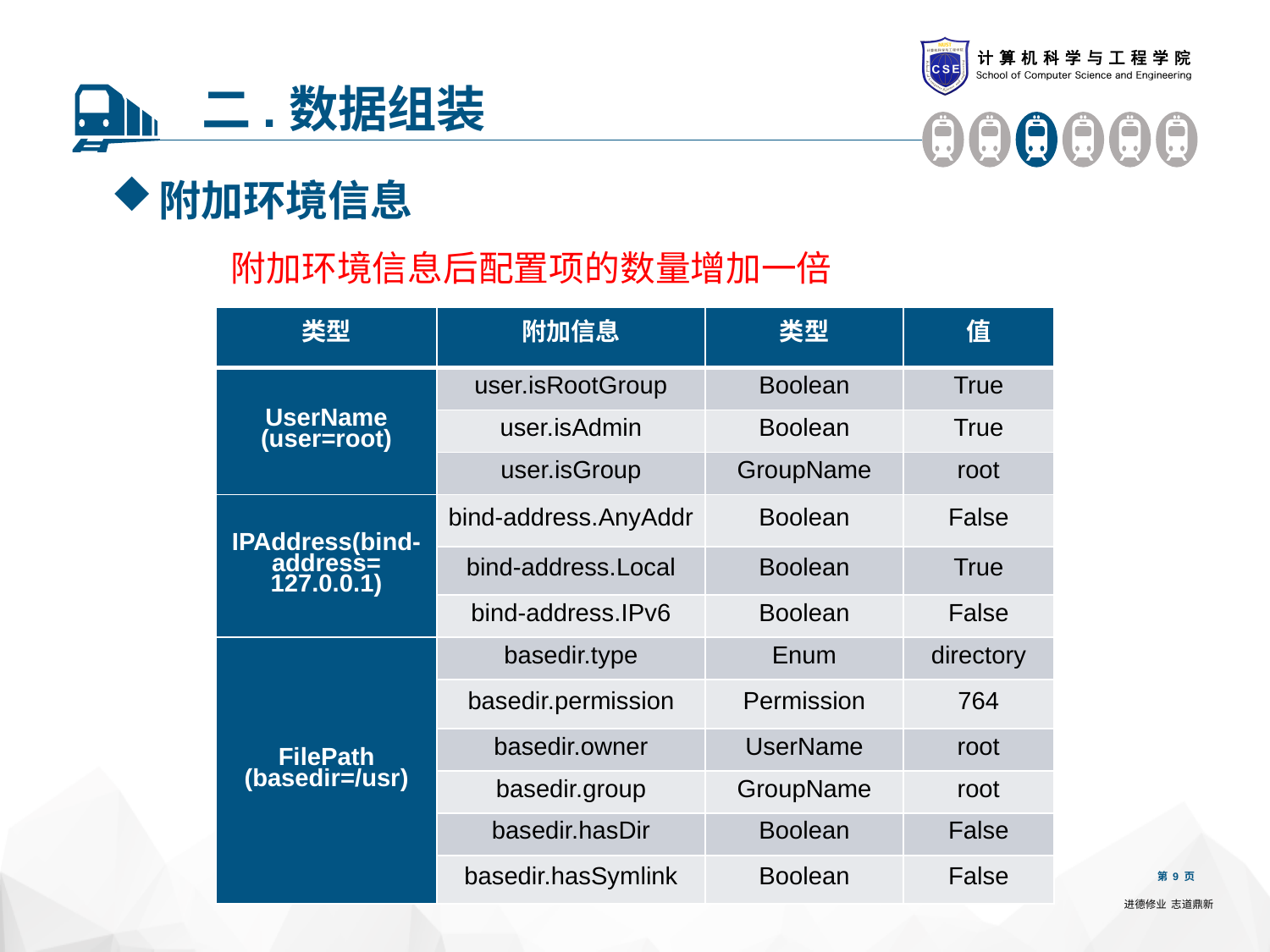

二.数据组装
附加环境信息
附加环境信息后配置项的数量增加一倍
| 类型 | 附加信息 | 类型 | 值 |
| --- | --- | --- | --- |
| UserName (user=root) | user.isRootGroup | Boolean | True |
|  | user.isAdmin | Boolean | True |
|  | user.isGroup | GroupName | root |
| IPAddress(bind-address= 127.0.0.1) | bind-address.AnyAddr | Boolean | False |
|  | bind-address.Local | Boolean | True |
|  | bind-address.IPv6 | Boolean | False |
| FilePath (basedir=/usr) | basedir.type | Enum | directory |
|  | basedir.permission | Permission | 764 |
|  | basedir.owner | UserName | root |
|  | basedir.group | GroupName | root |
|  | basedir.hasDir | Boolean | False |
|  | basedir.hasSymlink | Boolean | False |
第 9 页
进德修业  志道鼎新